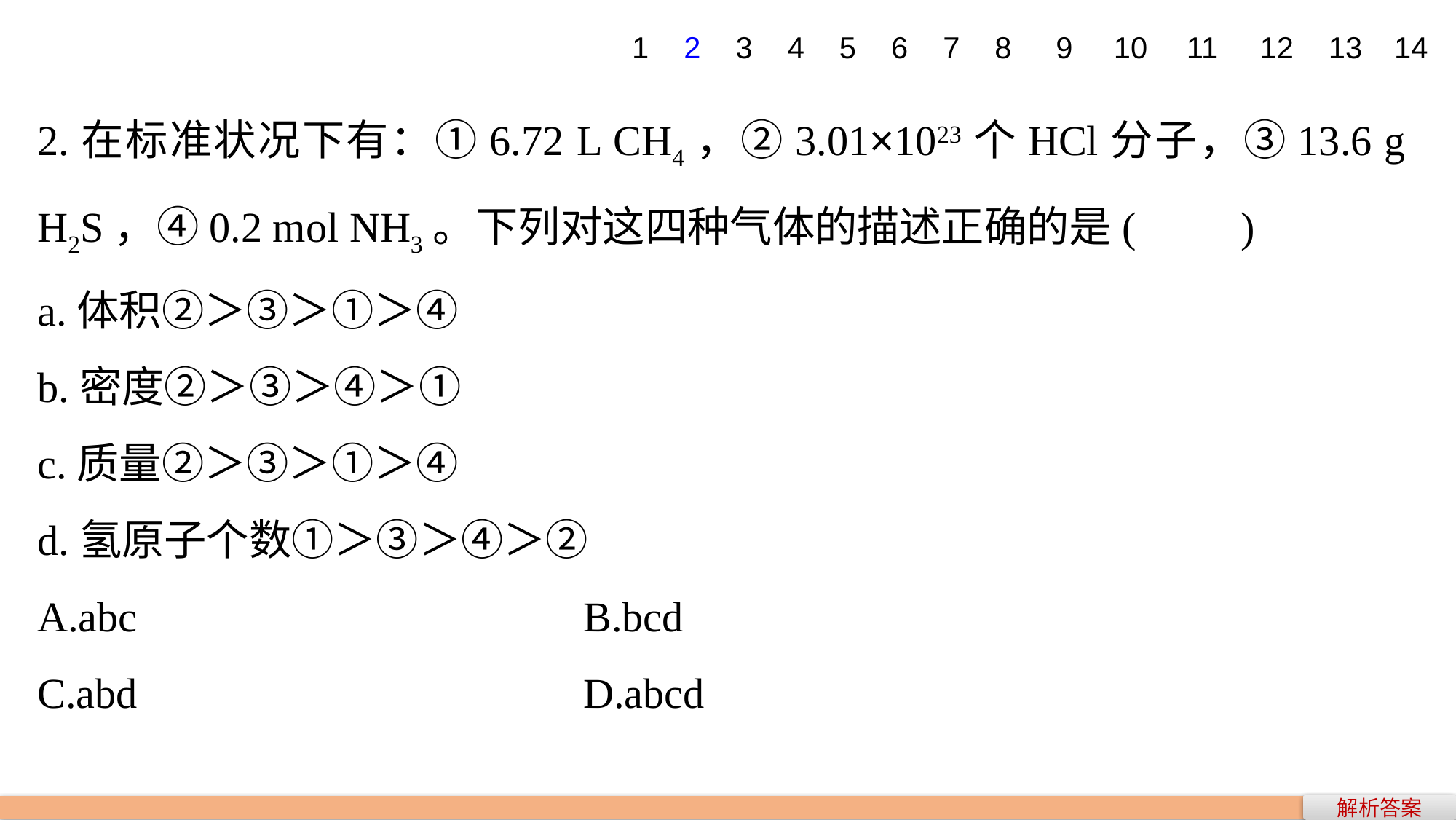

1
2
3
4
5
6
7
8
9
10
11
12
13
14
2.在标准状况下有：①6.72 L CH4，②3.01×1023个HCl分子，③13.6 g H2S，④0.2 mol NH3。下列对这四种气体的描述正确的是(　　)
a.体积②＞③＞①＞④
b.密度②＞③＞④＞①
c.质量②＞③＞①＞④
d.氢原子个数①＞③＞④＞②
A.abc  				B.bcd
C.abd  				D.abcd
解析答案